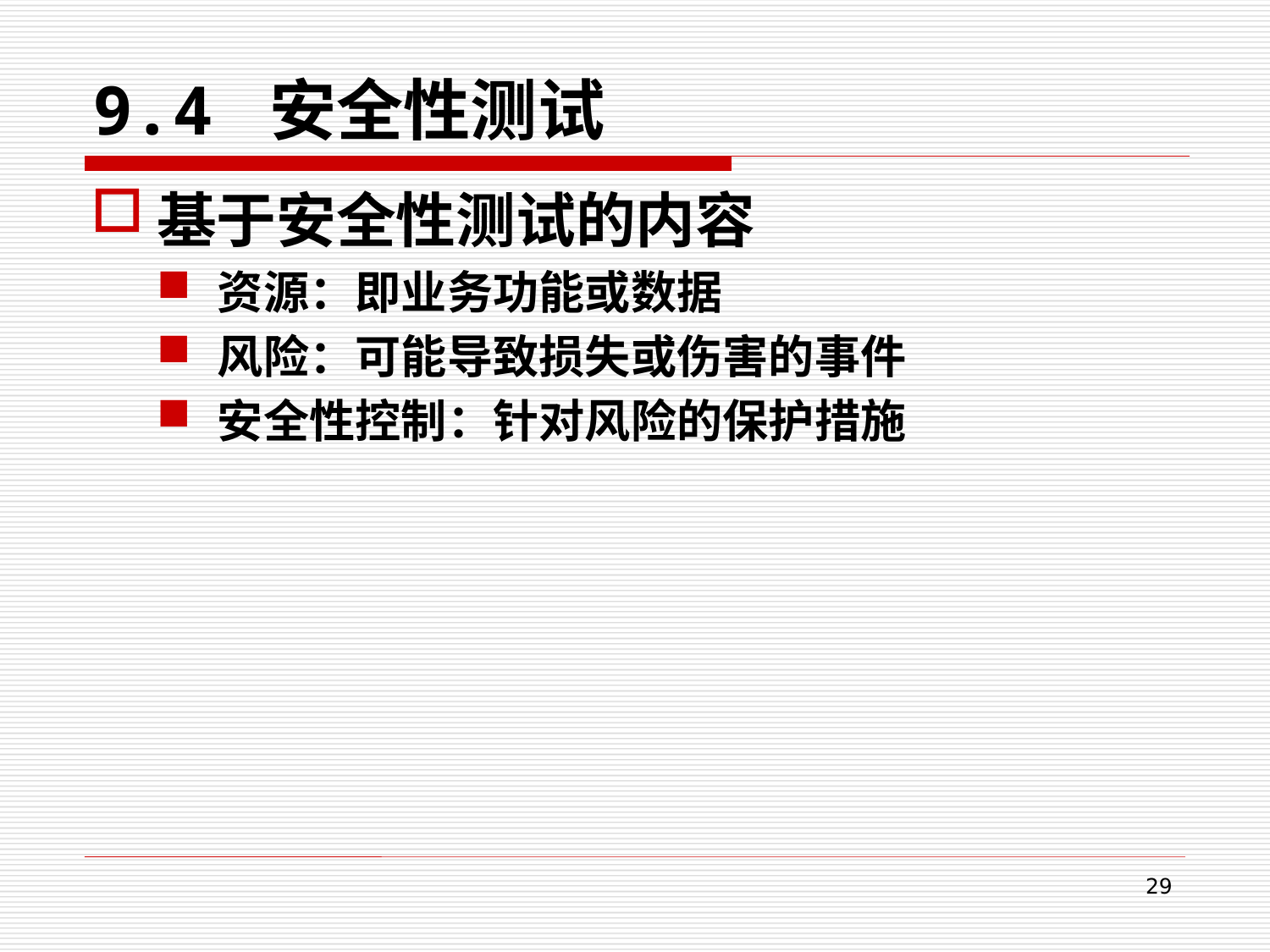

9.4 安全性测试
基于安全性测试的内容
资源：即业务功能或数据
风险：可能导致损失或伤害的事件
安全性控制：针对风险的保护措施

29